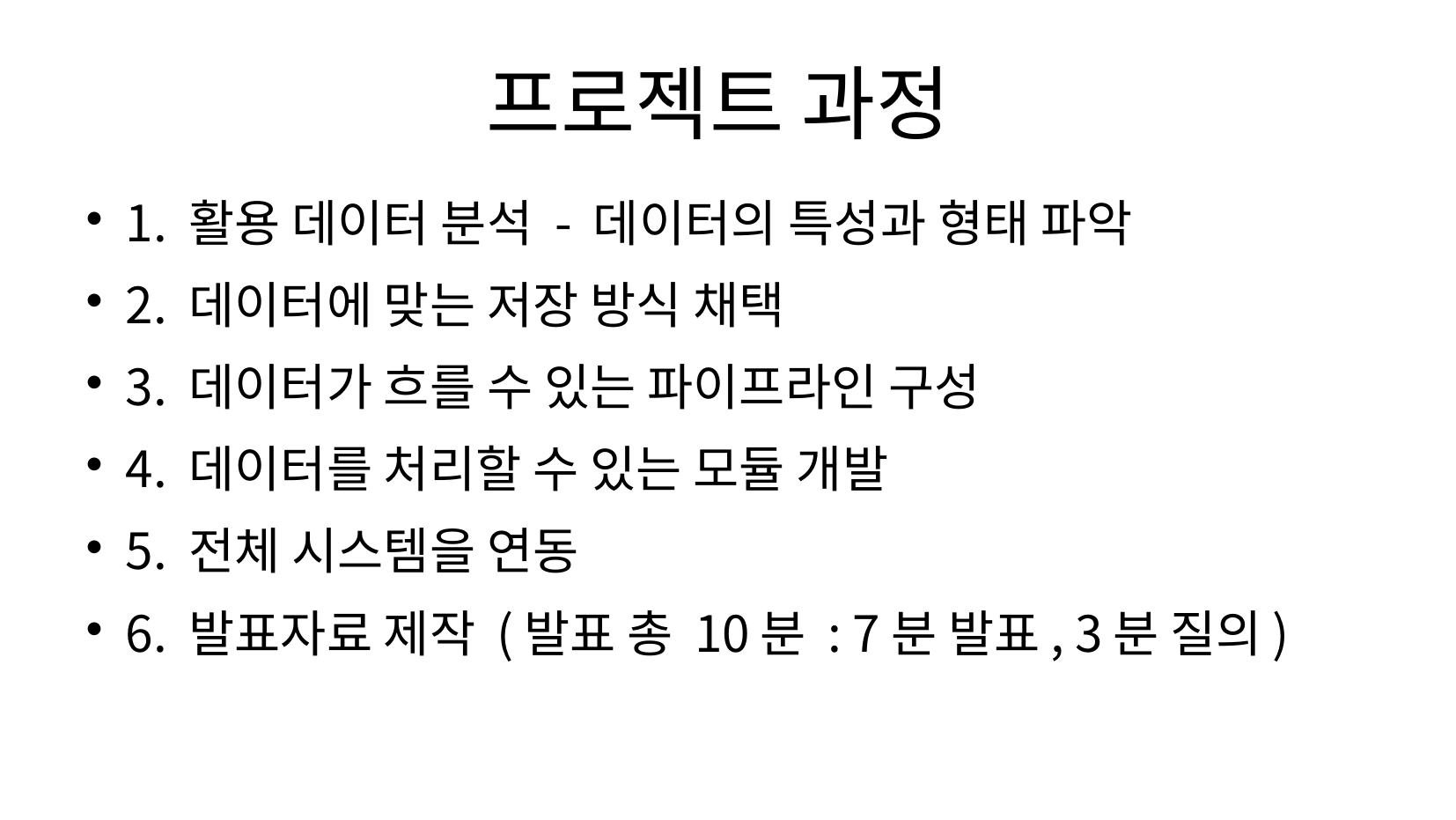

프로젝트 과정
1. 활용 데이터 분석 - 데이터의 특성과 형태 파악
2. 데이터에 맞는 저장 방식 채택
3. 데이터가 흐를 수 있는 파이프라인 구성
4. 데이터를 처리할 수 있는 모듈 개발
5. 전체 시스템을 연동
6. 발표자료 제작 (발표 총 10분 : 7분 발표, 3분 질의)